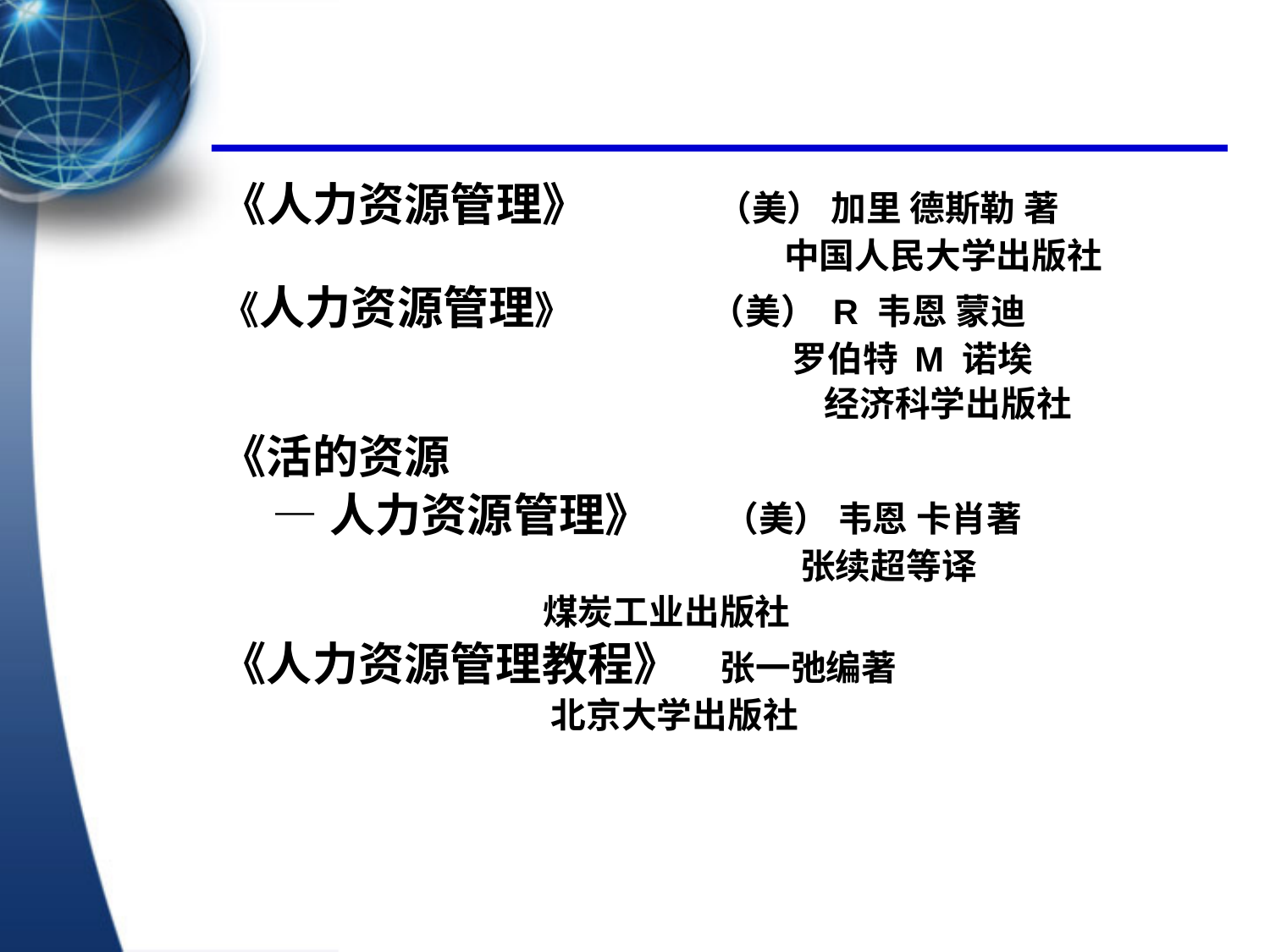

《人力资源管理》                （美） 加里 德斯勒 著
                                                                     中国人民大学出版社
《人力资源管理》                 （美） R 韦恩 蒙迪
                                                                      罗伯特 M 诺埃
                                                                          经济科学出版社
《活的资源
     —人力资源管理》         （美） 韦恩 卡肖著
                                                                       张续超等译
                                       煤炭工业出版社
《人力资源管理教程》     张一弛编著
                                        北京大学出版社